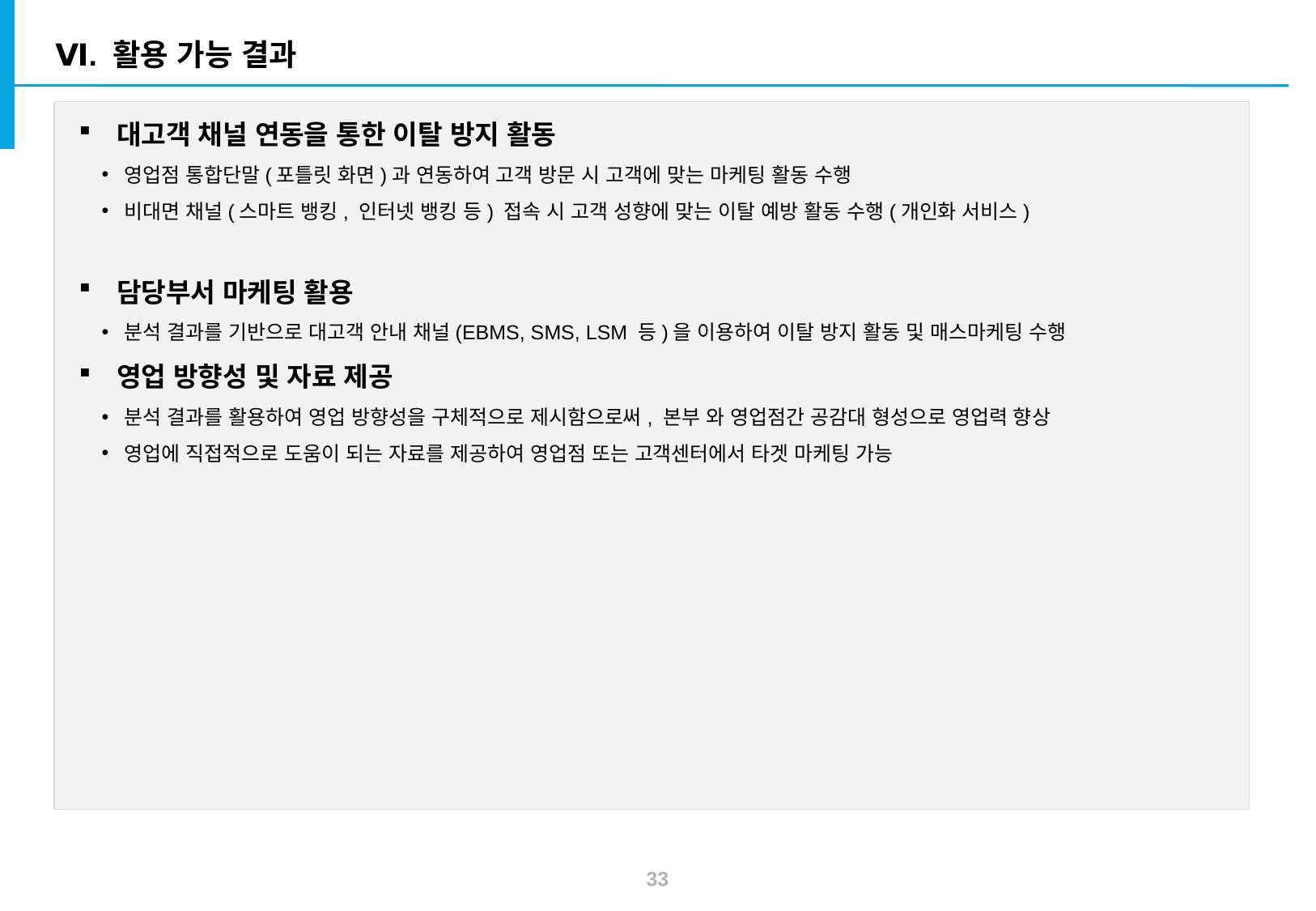

Ⅵ. 활용 가능 결과
대고객 채널 연동을 통한 이탈 방지 활동
영업점 통합단말(포틀릿 화면)과 연동하여 고객 방문 시 고객에 맞는 마케팅 활동 수행
비대면 채널(스마트 뱅킹, 인터넷 뱅킹 등) 접속 시 고객 성향에 맞는 이탈 예방 활동 수행(개인화 서비스)

담당부서 마케팅 활용
분석 결과를 기반으로 대고객 안내 채널(EBMS, SMS, LSM 등)을 이용하여 이탈 방지 활동 및 매스마케팅 수행
영업 방향성 및 자료 제공
분석 결과를 활용하여 영업 방향성을 구체적으로 제시함으로써, 본부 와 영업점간 공감대 형성으로 영업력 향상
영업에 직접적으로 도움이 되는 자료를 제공하여 영업점 또는 고객센터에서 타겟 마케팅 가능

|  |  |
| --- | --- |
33